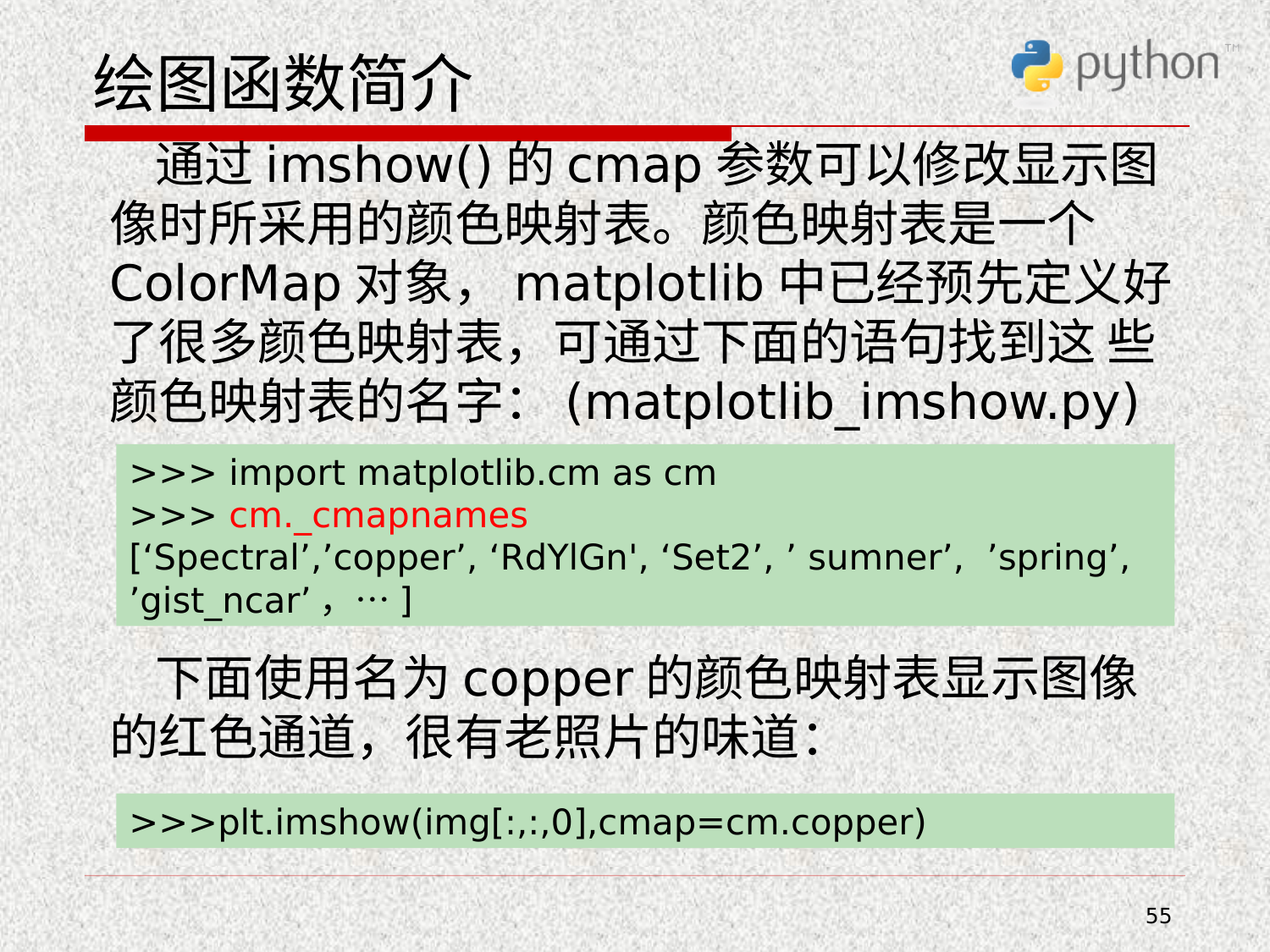

# 绘图函数简介
         通过imshow()的cmap参数可以修改显示图像时所采用的颜色映射表。颜色映射表是一个 ColorMap对象，matplotlib中已经预先定义好了很多颜色映射表，可通过下面的语句找到这 些颜色映射表的名字：(matplotlib_imshow.py)

         下面使用名为copper的颜色映射表显示图像的红色通道，很有老照片的味道：
>>> import matplotlib.cm as cm
>>> cm._cmapnames
[‘Spectral’,’copper’, ‘RdYlGn', ‘Set2’, ’ sumner’,  ’spring’, ’gist_ncar’，…]
>>>plt.imshow(img[:,:,0],cmap=cm.copper)
55